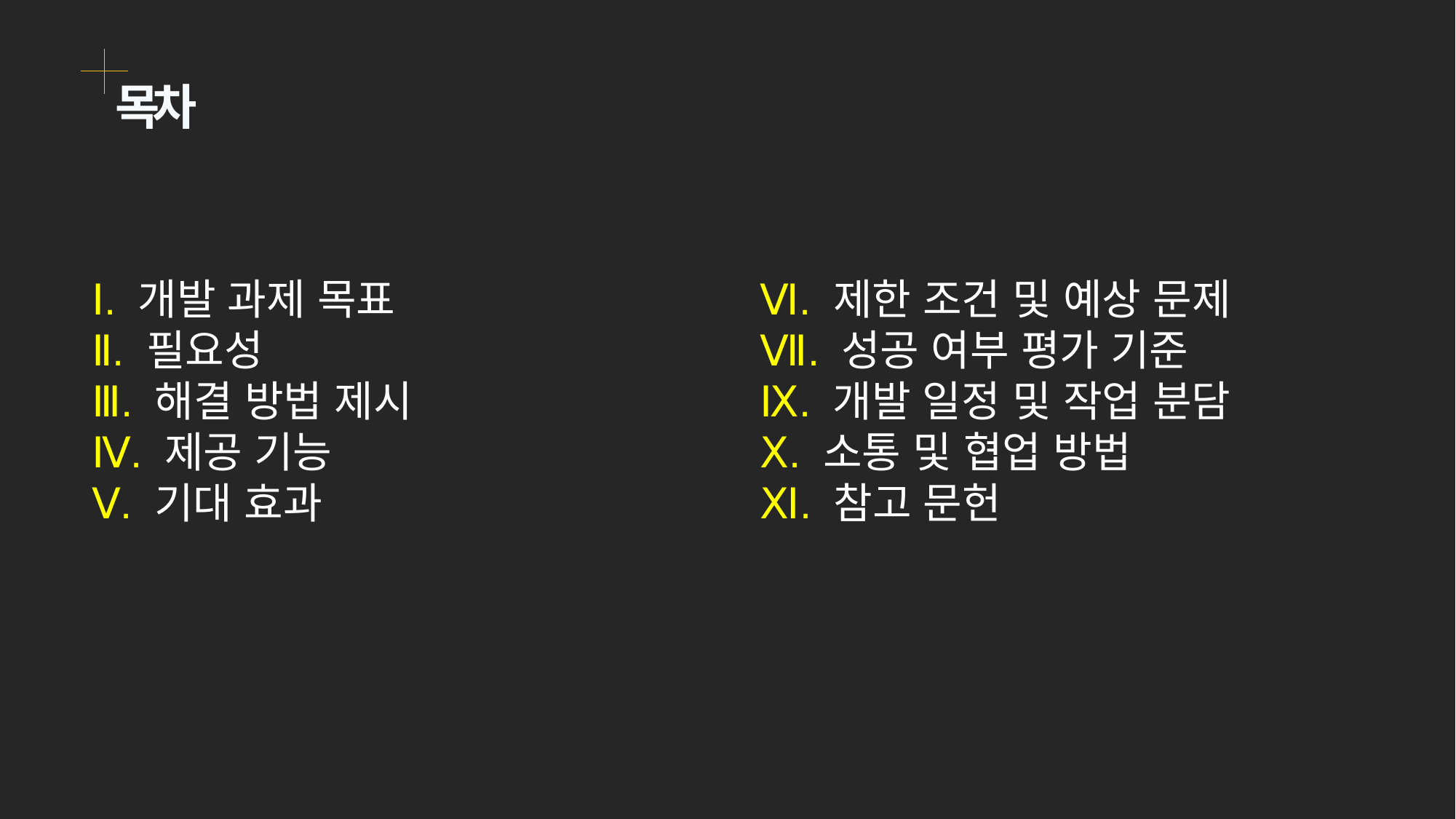

목차
Ⅰ. 개발 과제 목표
Ⅱ. 필요성
Ⅲ. 해결 방법 제시
Ⅳ. 제공 기능
Ⅴ. 기대 효과

Ⅵ. 제한 조건 및 예상 문제
Ⅶ. 성공 여부 평가 기준
Ⅸ. 개발 일정 및 작업 분담
Ⅹ. 소통 및 협업 방법
Ⅺ. 참고 문헌